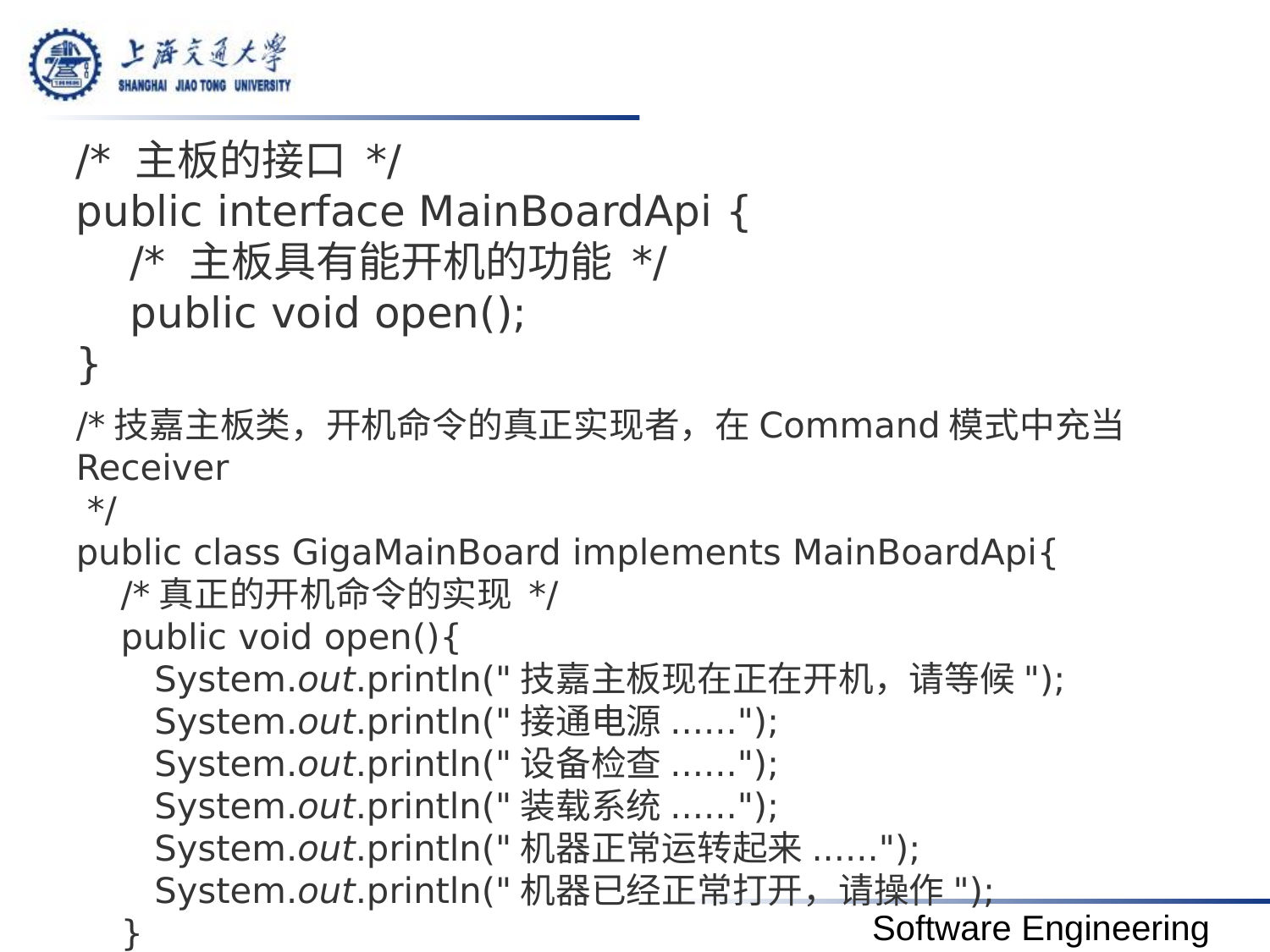

/* 主板的接口 */
public interface MainBoardApi {
    /* 主板具有能开机的功能 */
    public void open();
}
/*技嘉主板类，开机命令的真正实现者，在Command模式中充当Receiver
 */
public class GigaMainBoard implements MainBoardApi{
    /*真正的开机命令的实现 */
    public void open(){
       System.out.println("技嘉主板现在正在开机，请等候");
       System.out.println("接通电源......");
       System.out.println("设备检查......");
       System.out.println("装载系统......");
       System.out.println("机器正常运转起来......");
       System.out.println("机器已经正常打开，请操作");
    }
}